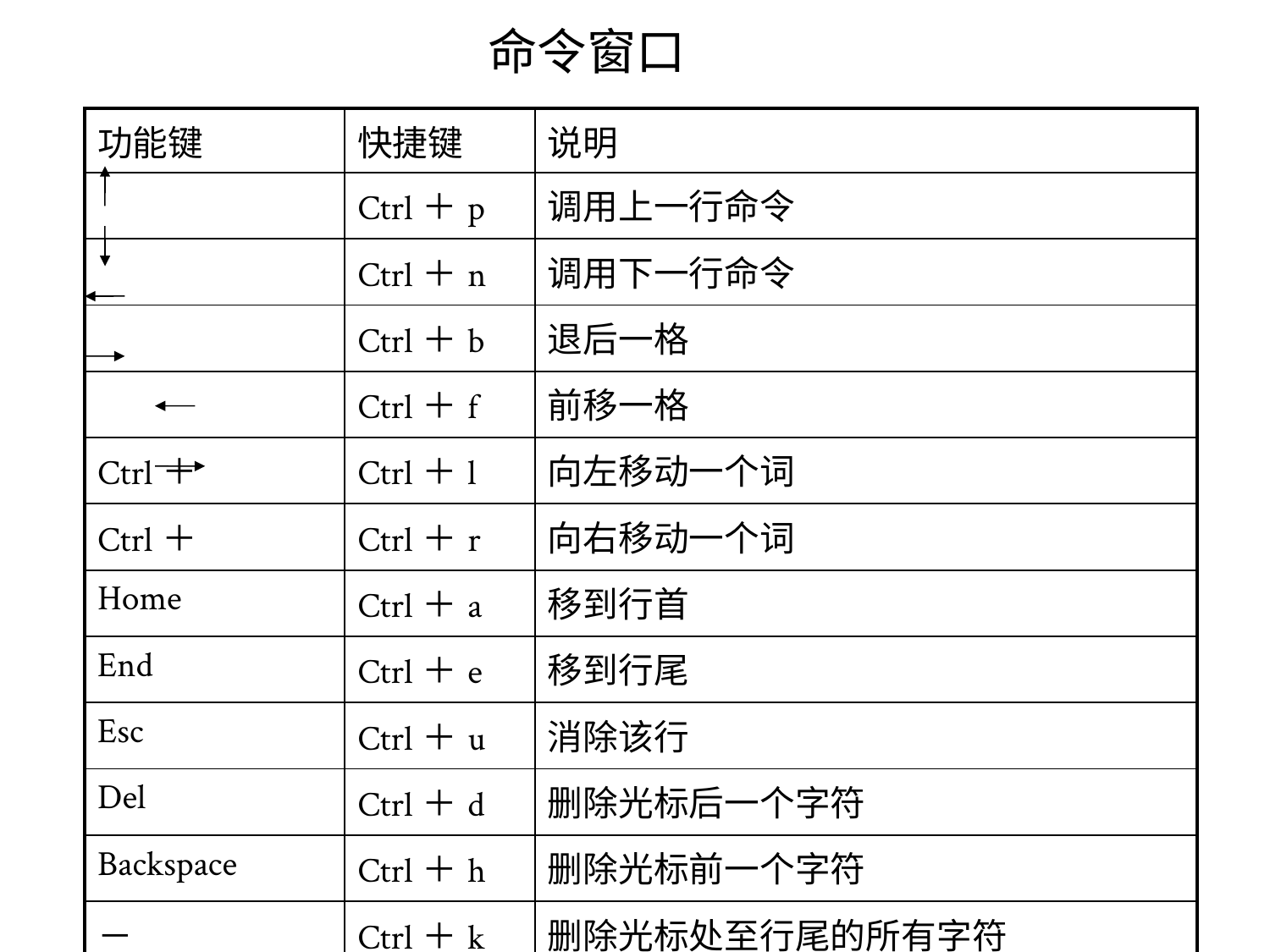

# 命令窗口
| 功能键 | 快捷键 | 说明 |
| --- | --- | --- |
|  | Ctrl＋p | 调用上一行命令 |
|  | Ctrl＋n | 调用下一行命令 |
|  | Ctrl＋b | 退后一格 |
|  | Ctrl＋f | 前移一格 |
| Ctrl＋ | Ctrl＋l | 向左移动一个词 |
| Ctrl＋ | Ctrl＋r | 向右移动一个词 |
| Home | Ctrl＋a | 移到行首 |
| End | Ctrl＋e | 移到行尾 |
| Esc | Ctrl＋u | 消除该行 |
| Del | Ctrl＋d | 删除光标后一个字符 |
| Backspace | Ctrl＋h | 删除光标前一个字符 |
| － | Ctrl＋k | 删除光标处至行尾的所有字符 |